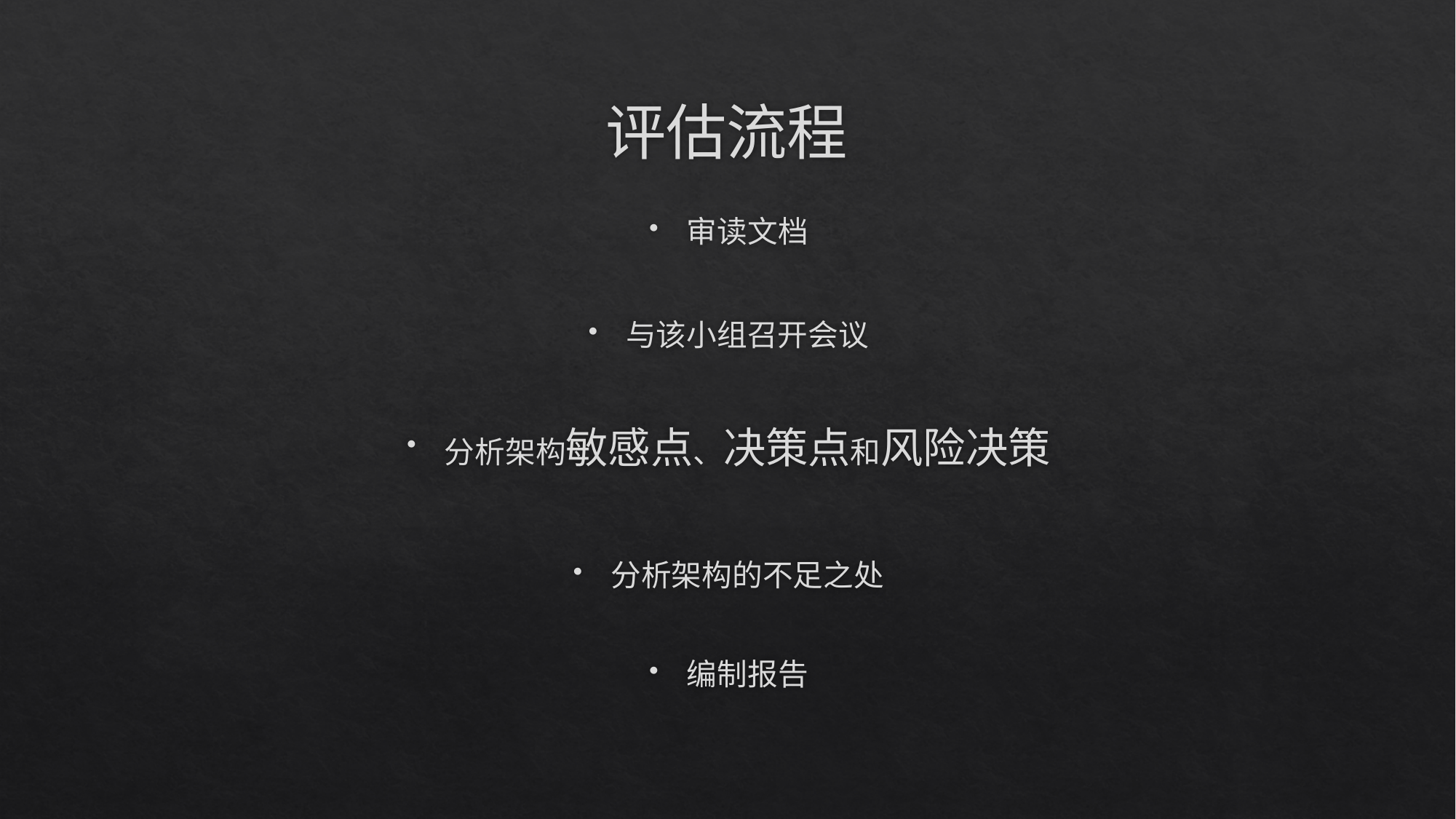

# 评估流程
审读文档

与该小组召开会议

分析架构敏感点、决策点和风险决策

分析架构的不足之处

编制报告